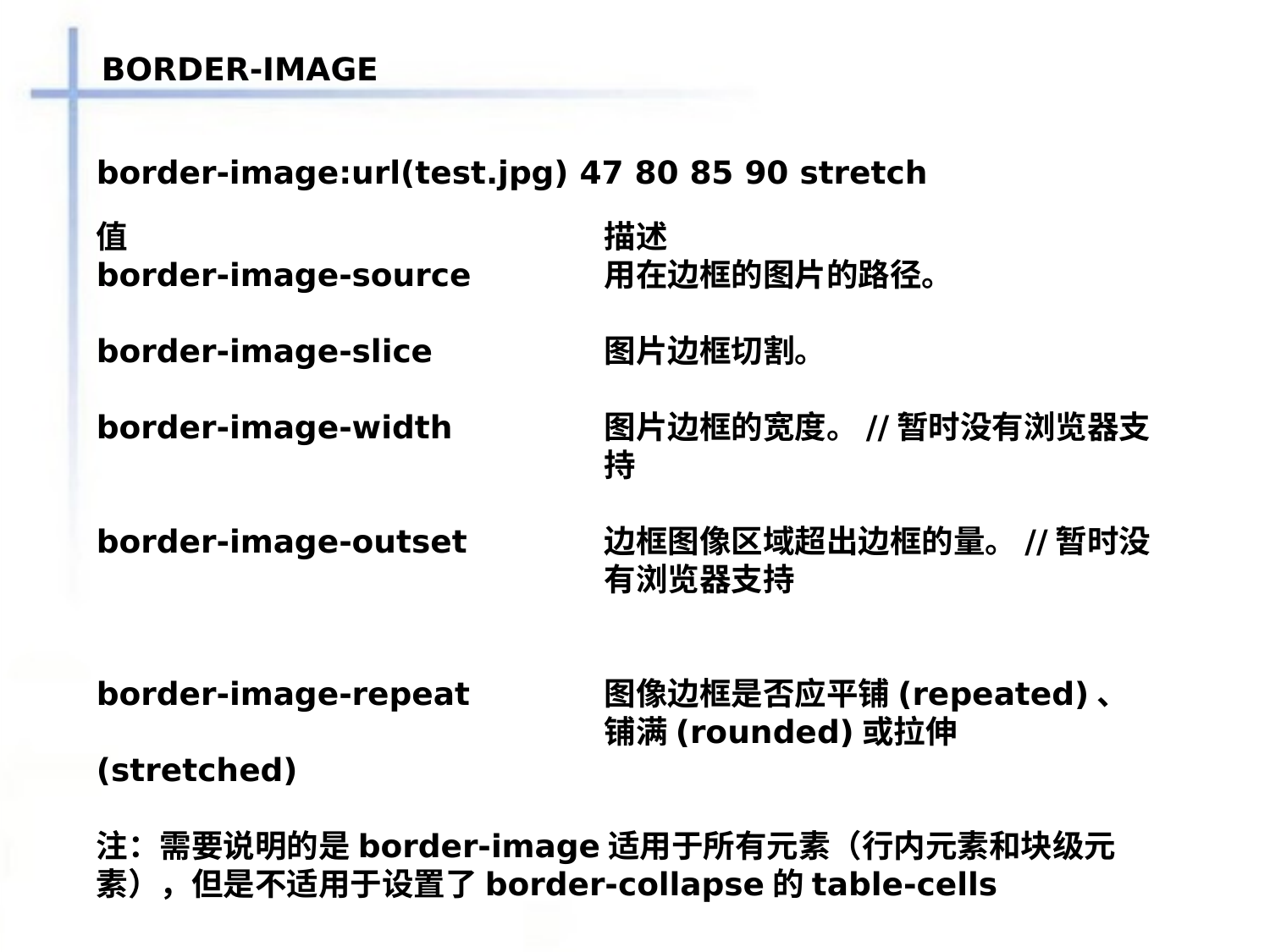

BORDER-IMAGE

border-image:url(test.jpg) 47 80 85 90 stretch
值				描述
border-image-source		用在边框的图片的路径。

border-image-slice		图片边框切割。

border-image-width		图片边框的宽度。//暂时没有浏览器支				持

border-image-outset		边框图像区域超出边框的量。//暂时没				有浏览器支持

border-image-repeat		图像边框是否应平铺(repeated)、				铺满(rounded)或拉伸(stretched)

注：需要说明的是border-image适用于所有元素（行内元素和块级元素），但是不适用于设置了border-collapse的table-cells